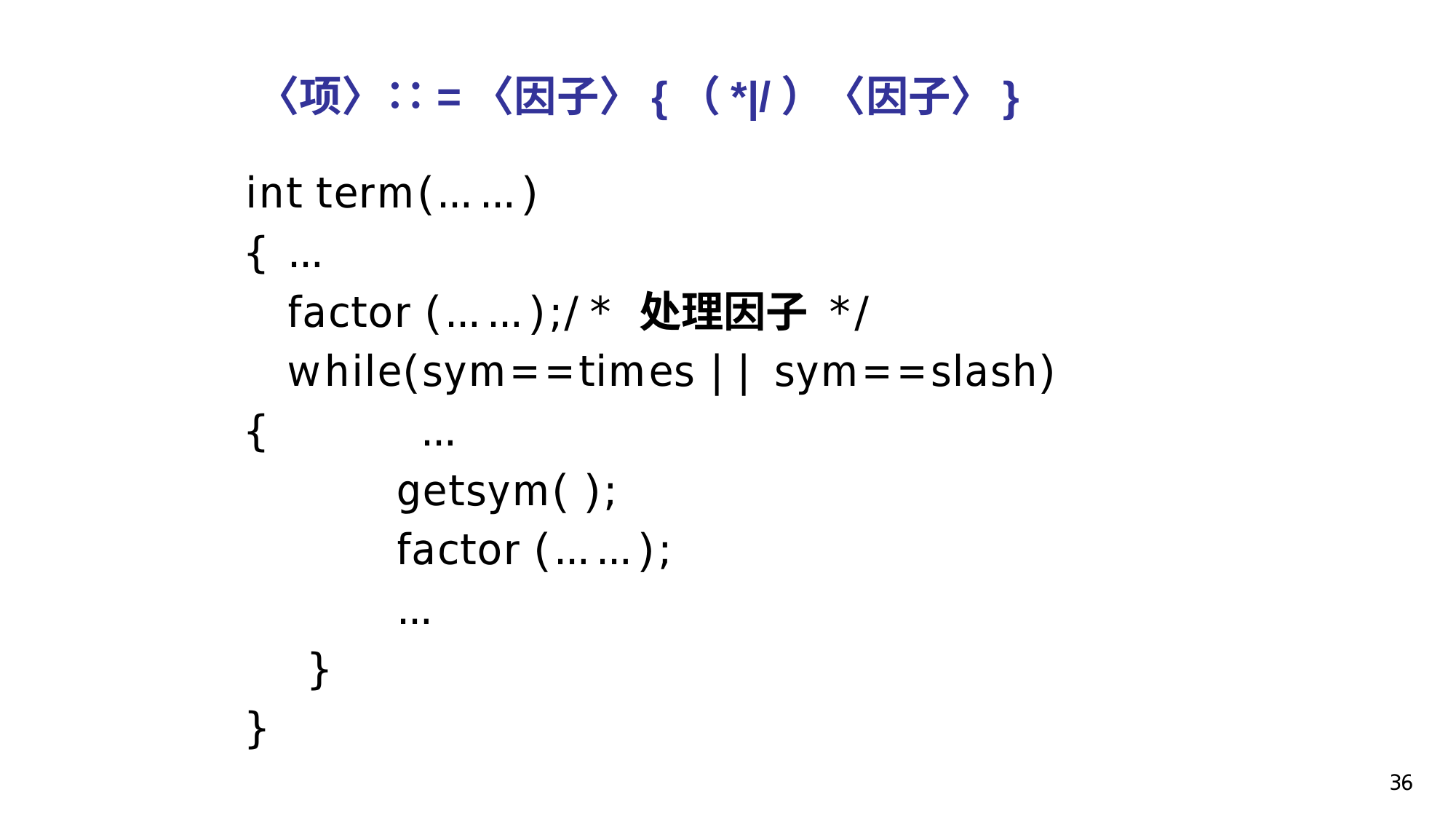

# 〈项〉∷=〈因子〉{（*|/）〈因子〉}
int term(……)
{	…
	factor (……);/* 处理因子 */
	while(sym==times || sym==slash)
{            …
		getsym( );
		factor (……);
		…
     }
}
36